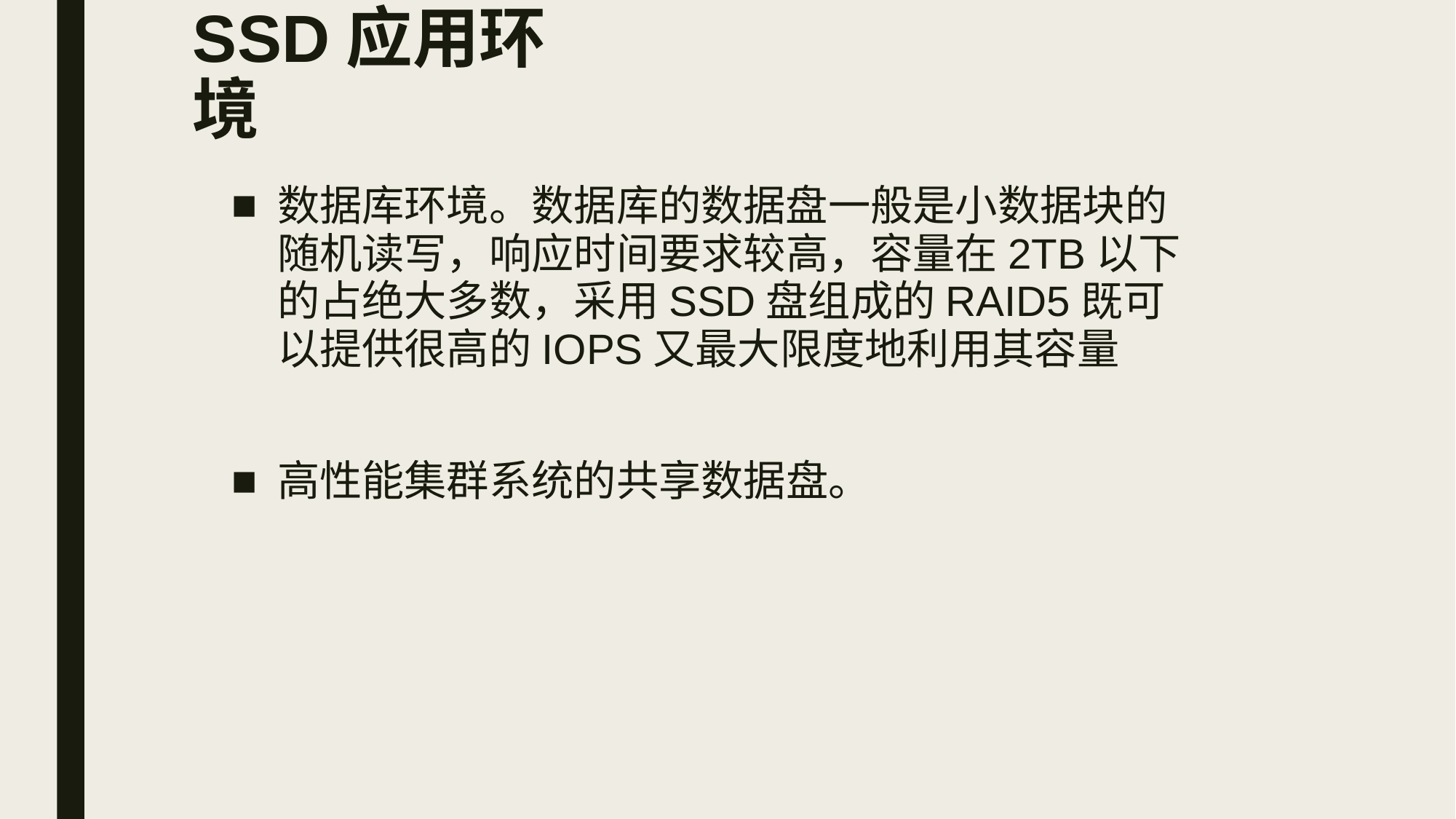

# SSD应用环境
数据库环境。数据库的数据盘一般是小数据块的随机读写，响应时间要求较高，容量在2TB以下的占绝大多数，采用SSD盘组成的RAID5既可以提供很高的IOPS又最大限度地利用其容量

高性能集群系统的共享数据盘。